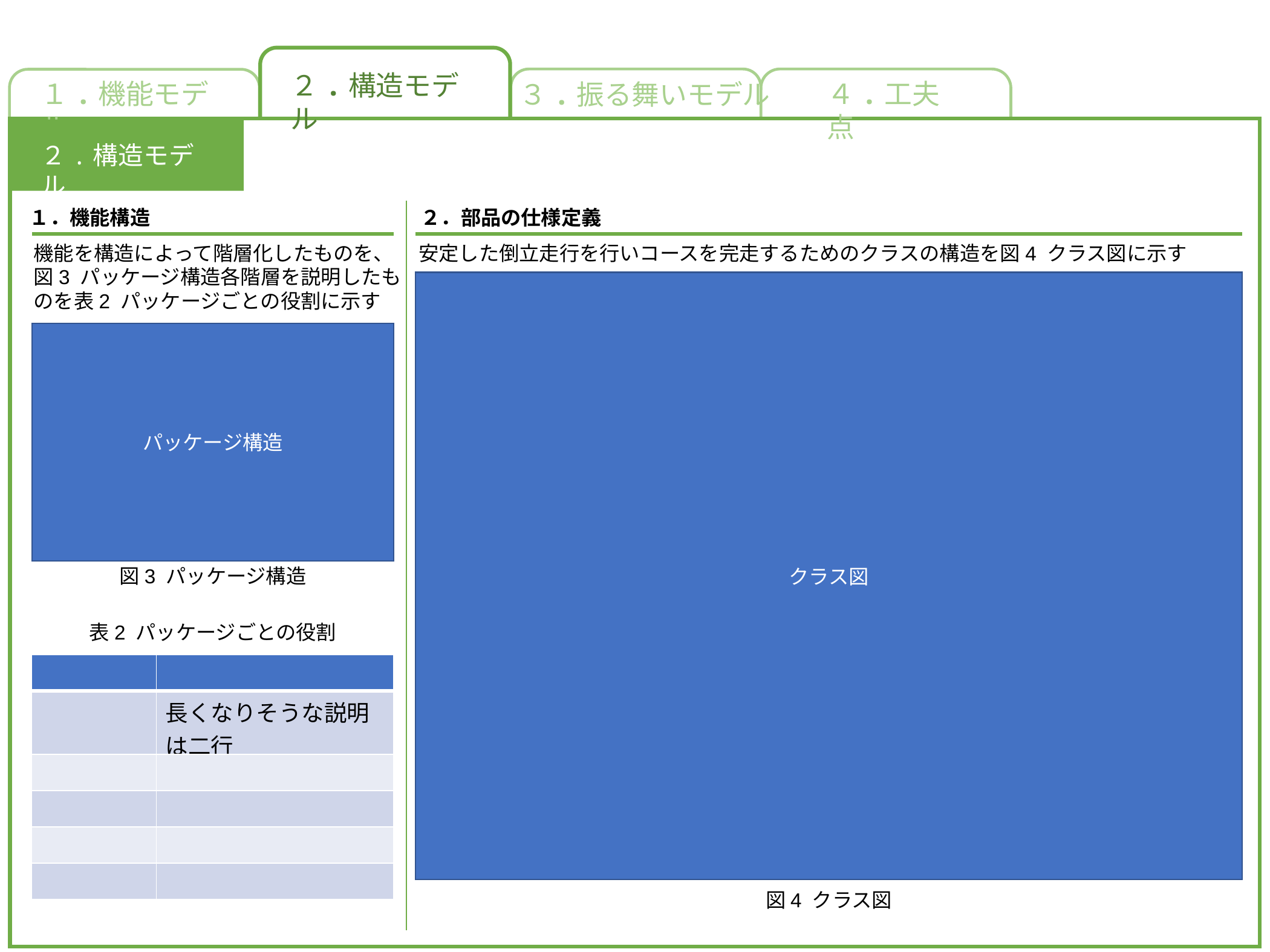

２.構造モデル

４.工夫点
１.機能モデル
３.振る舞いモデル

２.構造モデル
１．機能構造
２．部品の仕様定義
機能を構造によって階層化したものを、図3 パッケージ構造各階層を説明したものを表2 パッケージごとの役割に示す
安定した倒立走行を行いコースを完走するためのクラスの構造を図4 クラス図に示す
クラス図
パッケージ構造
図3 パッケージ構造
表2 パッケージごとの役割
|  |  |
| --- | --- |
|  | 長くなりそうな説明は二行 |
|  |  |
|  |  |
|  |  |
|  |  |
図4 クラス図